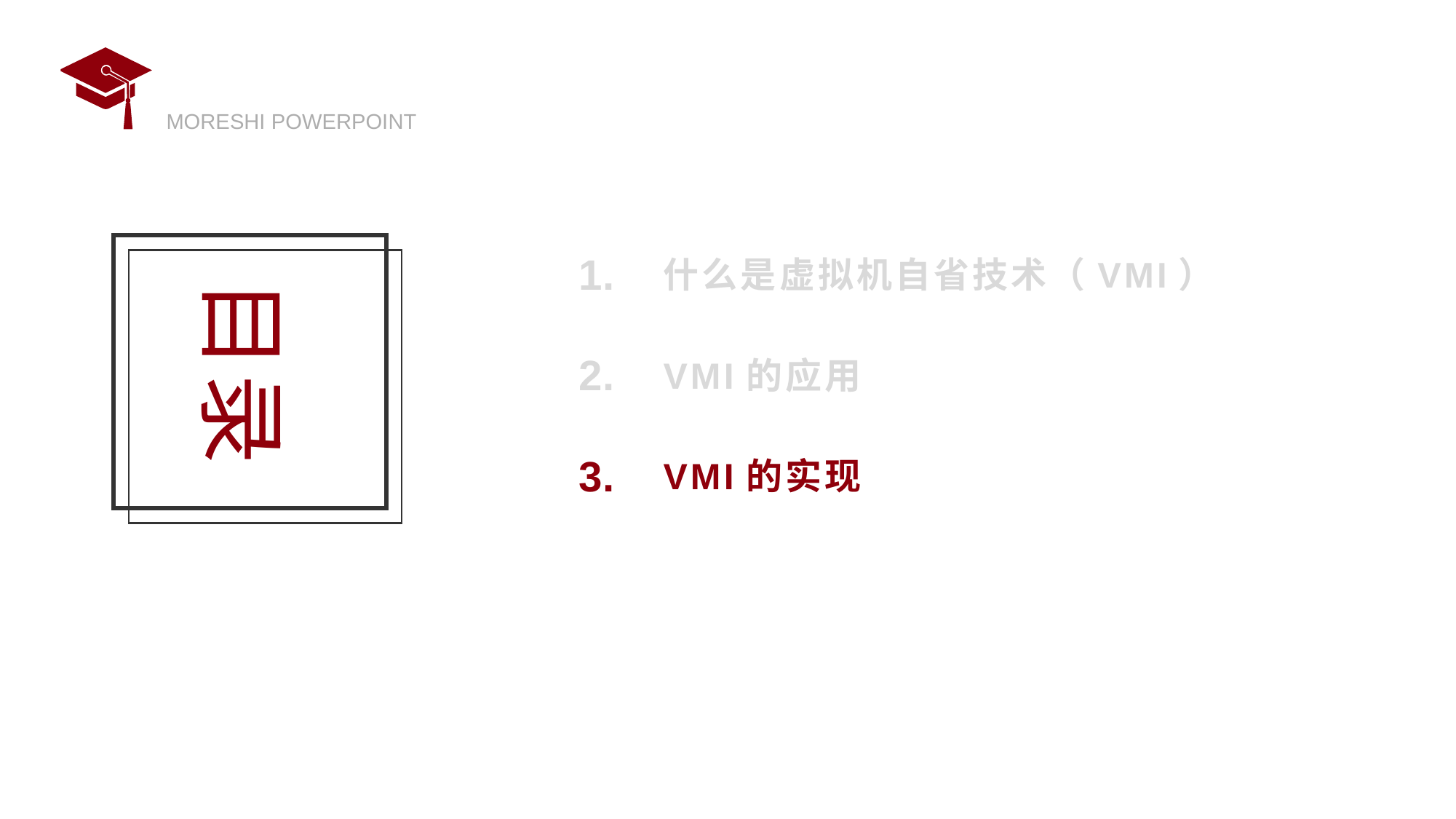

什么是虚拟机自省技术（VMI）
1.

目录
VMI的应用
2.
VMI的实现
3.